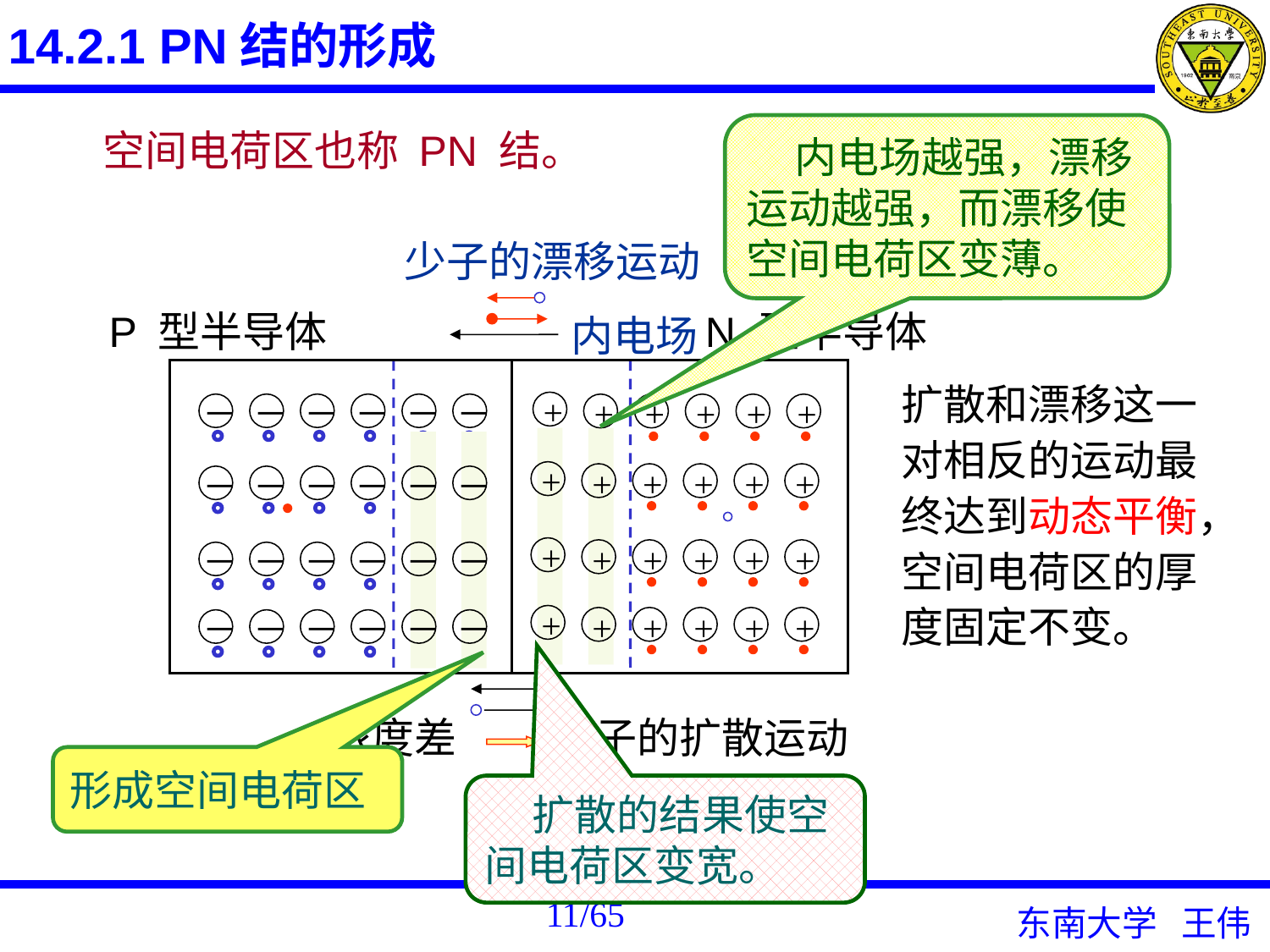

14.2.1 PN结的形成
    内电场越强，漂移运动越强，而漂移使空间电荷区变薄。
空间电荷区也称 PN 结。
少子的漂移运动

P 型半导体
N 型半导体
内电场

－

－

－

－

－

－

－

－

－

－

－

－

－

－

－

－

+

+

+

+

+

+

+

+

+

+

+

+

+

+

+

+

扩散和漂移这一对相反的运动最终达到动态平衡，空间电荷区的厚度固定不变。
+

+

+

+

+

+

+

+
－
－

－
－

－
－

－
－

浓度差

多子的扩散运动

形成空间电荷区
    扩散的结果使空间电荷区变宽。